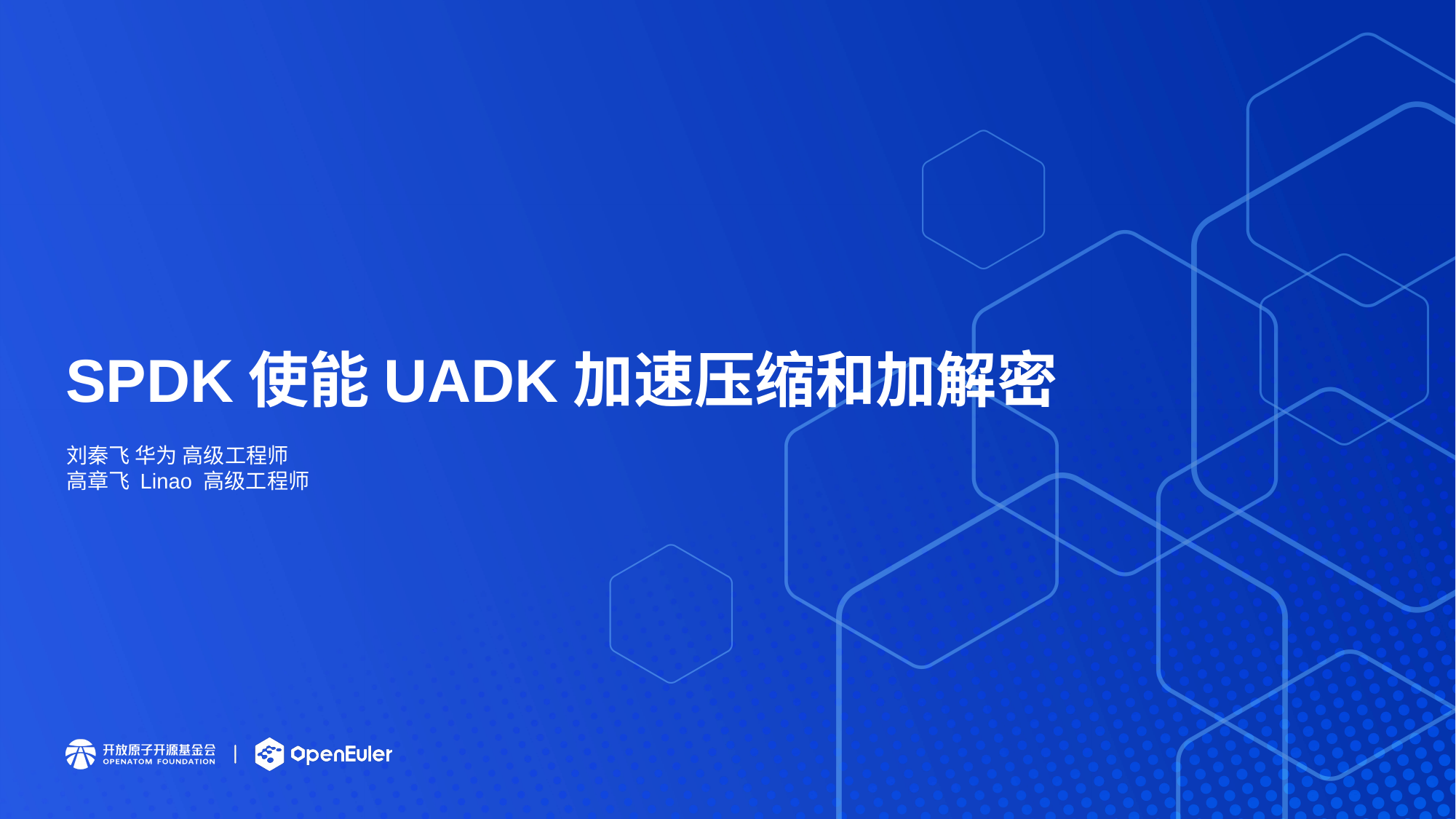

# SPDK使能UADK加速压缩和加解密
刘秦飞 华为 高级工程师
高章飞 Linao 高级工程师